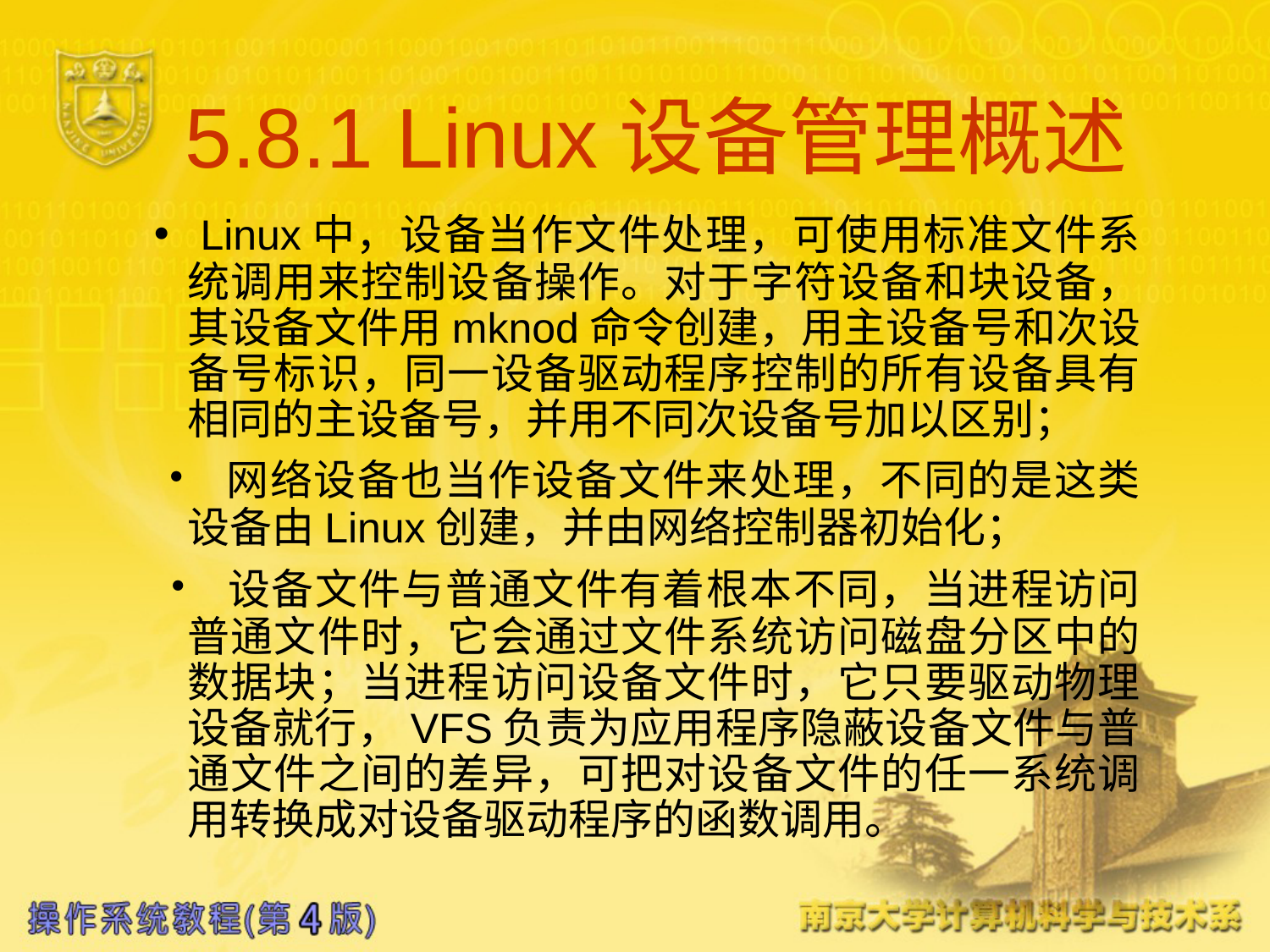

# 5.8.1 Linux设备管理概述
 •  Linux中，设备当作文件处理，可使用标准文件系统调用来控制设备操作。对于字符设备和块设备，其设备文件用mknod命令创建，用主设备号和次设备号标识，同一设备驱动程序控制的所有设备具有相同的主设备号，并用不同次设备号加以区别；
 • 网络设备也当作设备文件来处理，不同的是这类设备由Linux创建，并由网络控制器初始化；
 • 设备文件与普通文件有着根本不同，当进程访问普通文件时，它会通过文件系统访问磁盘分区中的数据块；当进程访问设备文件时，它只要驱动物理设备就行，VFS负责为应用程序隐蔽设备文件与普通文件之间的差异，可把对设备文件的任一系统调用转换成对设备驱动程序的函数调用。